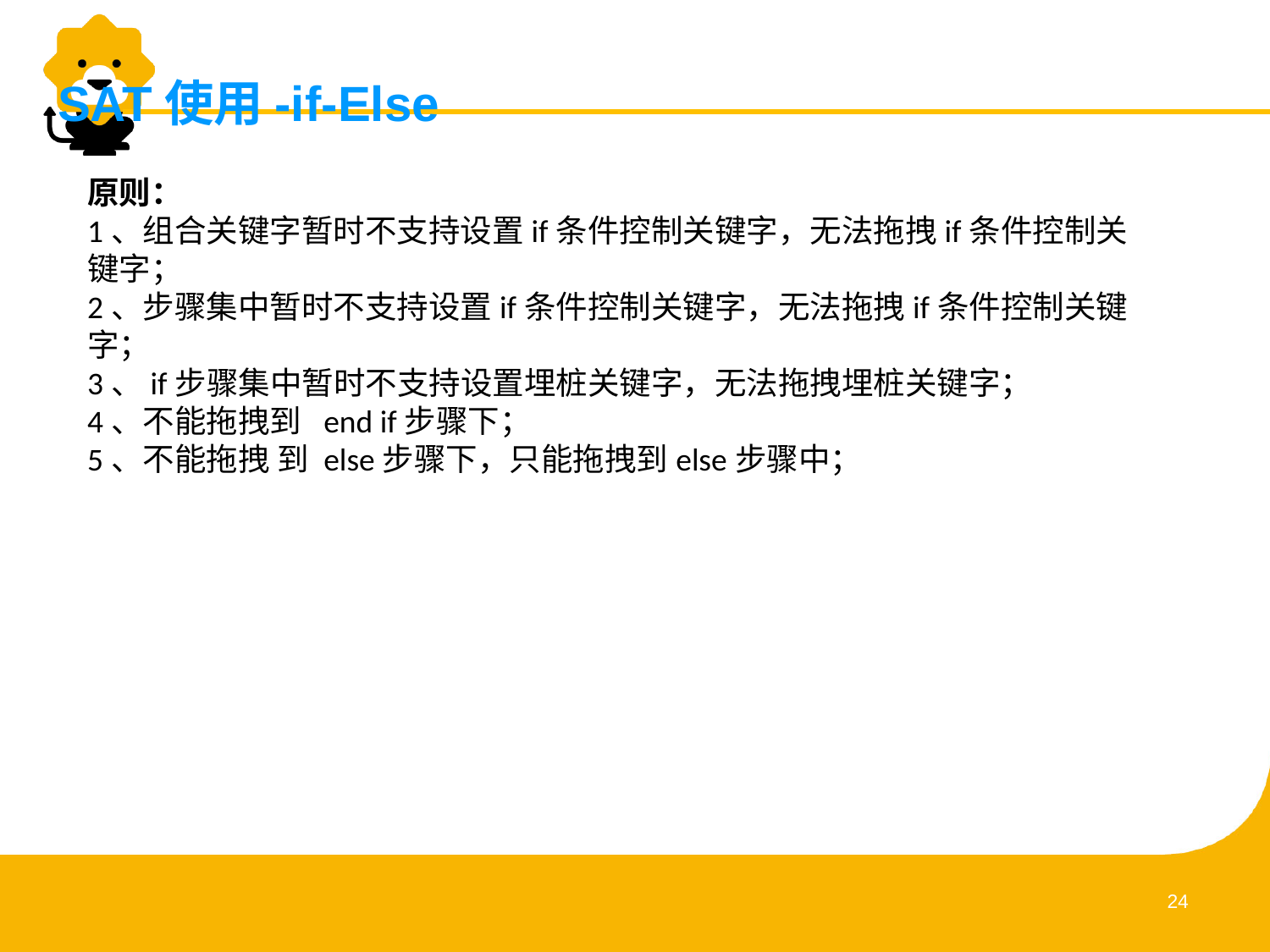

SAT使用-if-Else
原则：
1、组合关键字暂时不支持设置if条件控制关键字，无法拖拽if条件控制关键字；
2、步骤集中暂时不支持设置if条件控制关键字，无法拖拽if条件控制关键字；
3、if步骤集中暂时不支持设置埋桩关键字，无法拖拽埋桩关键字；
4、不能拖拽到  end if步骤下；
5、不能拖拽 到 else步骤下，只能拖拽到else步骤中；